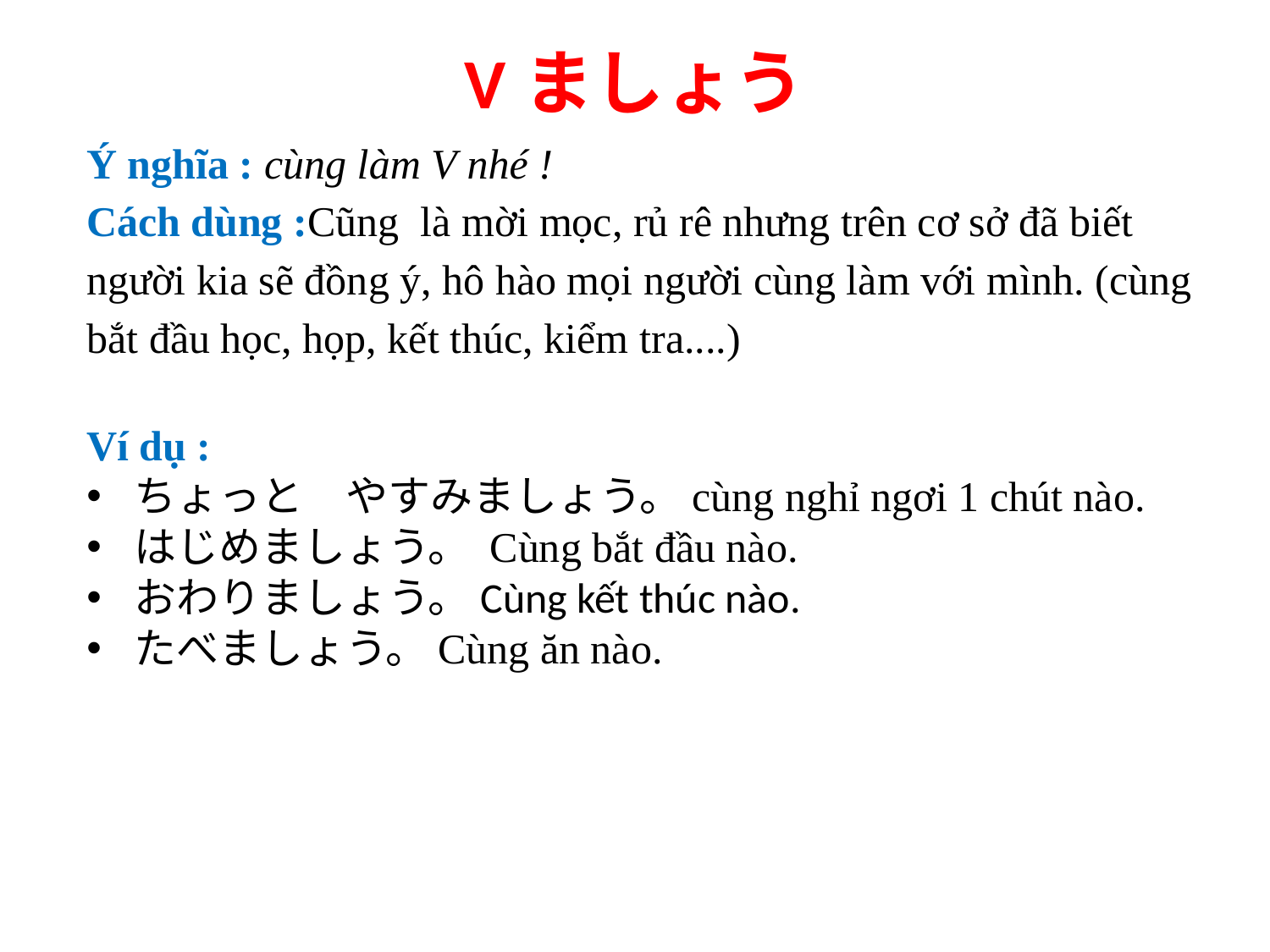

Vましょう
Ý nghĩa : cùng làm V nhé !
Cách dùng :Cũng  là mời mọc, rủ rê nhưng trên cơ sở đã biết người kia sẽ đồng ý, hô hào mọi người cùng làm với mình. (cùng bắt đầu học, họp, kết thúc, kiểm tra....)
Ví dụ :
ちょっと　やすみましょう。cùng nghỉ ngơi 1 chút nào.
はじめましょう。 Cùng bắt đầu nào.
おわりましょう。Cùng kết thúc nào.
たべましょう。Cùng ăn nào.